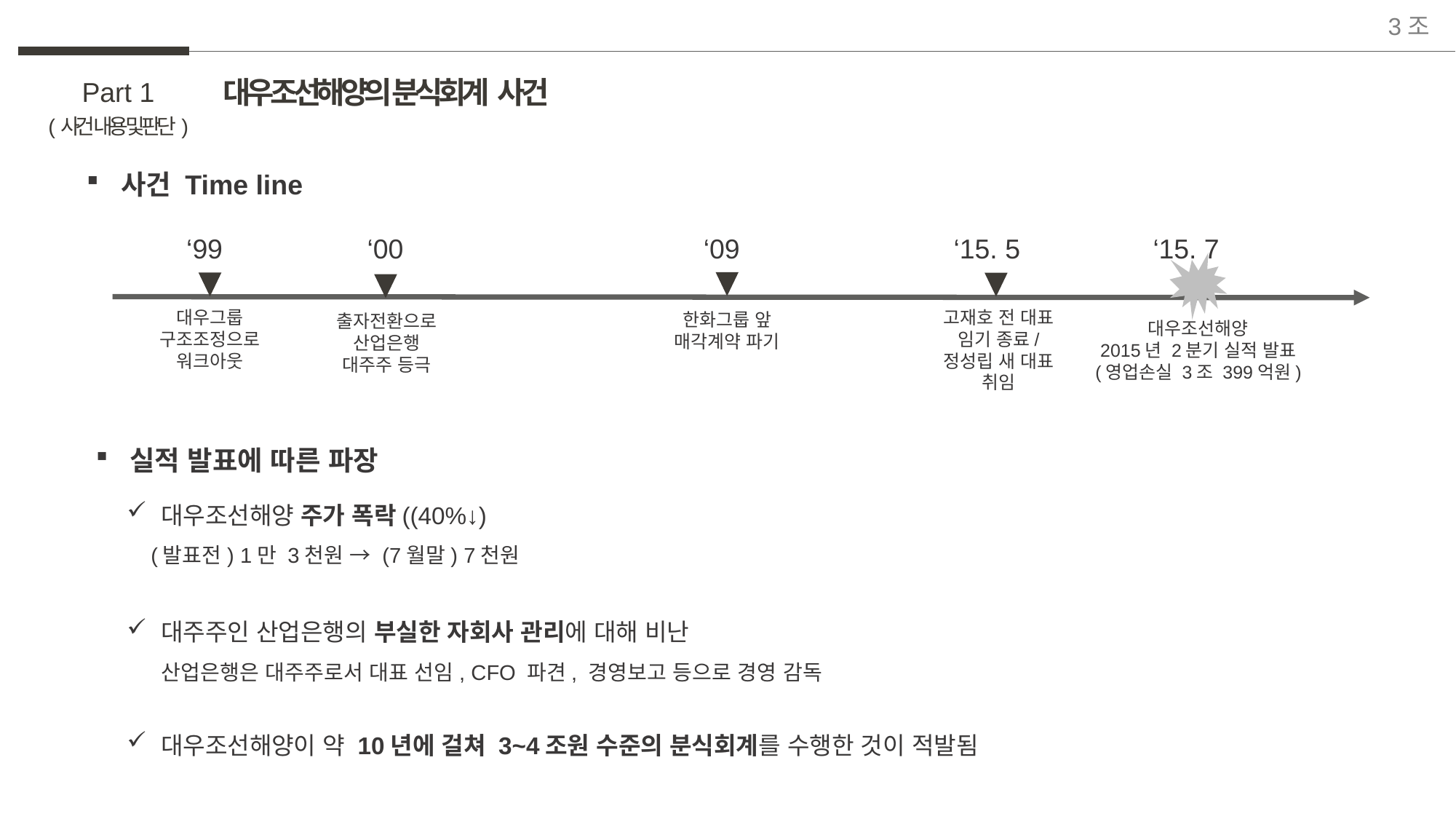

3조
대우조선해양의 분식회계  사건
Part 1
(사건  내용 및 판단)
사건 Time line
‘99
‘00
‘09
‘15. 5
‘15. 7

고재호 전 대표
임기 종료/
정성립 새 대표
취임
대우그룹
구조조정으로
워크아웃
한화그룹 앞
매각계약 파기
출자전환으로
산업은행
대주주 등극
대우조선해양
2015년 2분기 실적 발표
(영업손실 3조 399억원)
실적 발표에 따른 파장
대우조선해양 주가 폭락((40%↓)
    (발표전) 1만 3천원 → (7월말) 7천원
대주주인 산업은행의 부실한 자회사 관리에 대해 비난
산업은행은 대주주로서 대표 선임, CFO 파견, 경영보고 등으로 경영 감독
대우조선해양이 약 10년에 걸쳐 3~4조원 수준의 분식회계를 수행한 것이 적발됨